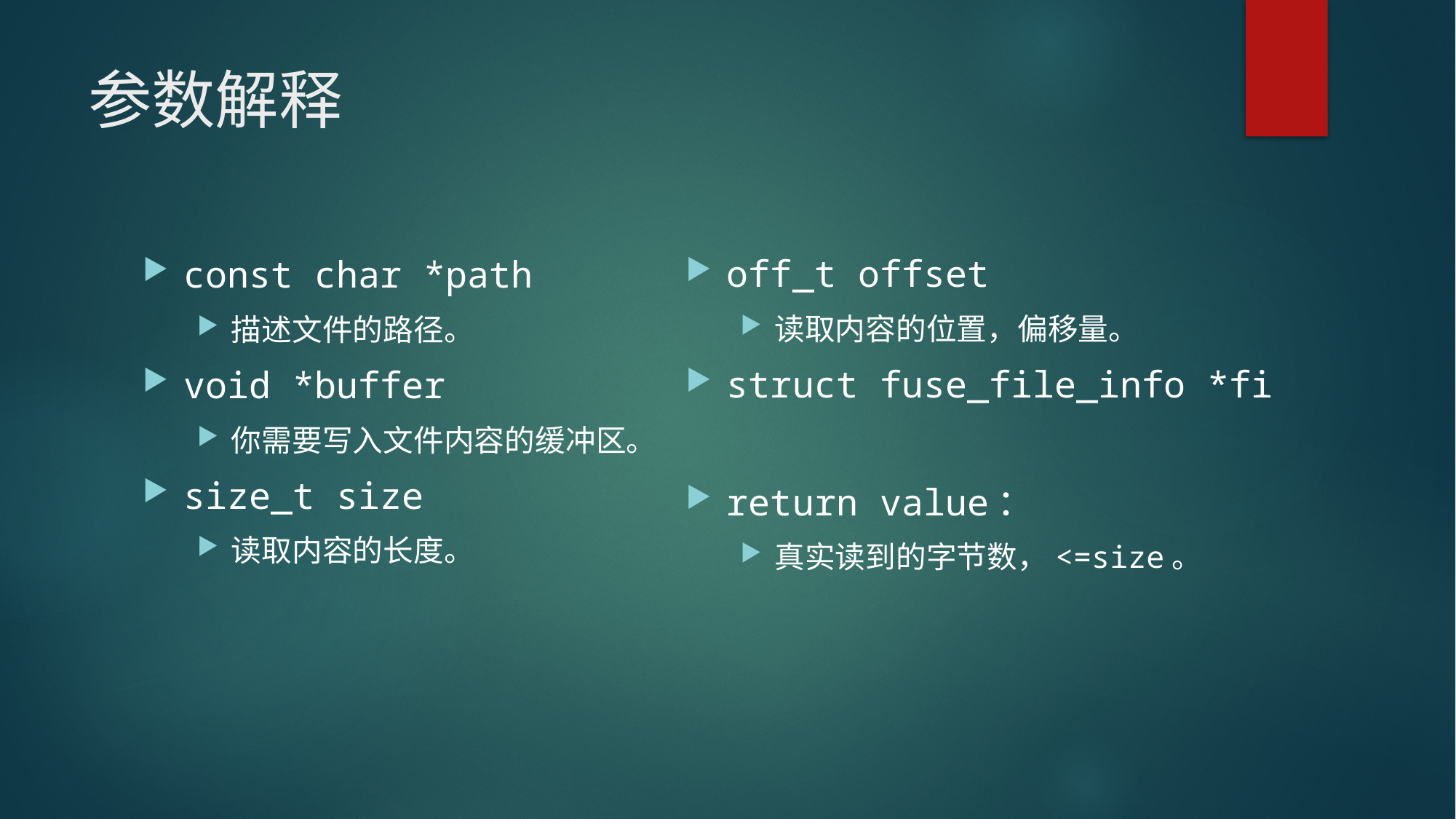

# 参数解释
off_t offset
读取内容的位置，偏移量。
struct fuse_file_info *fi

return value：
真实读到的字节数，<=size。
const char *path
描述文件的路径。
void *buffer
你需要写入文件内容的缓冲区。
size_t size
读取内容的长度。